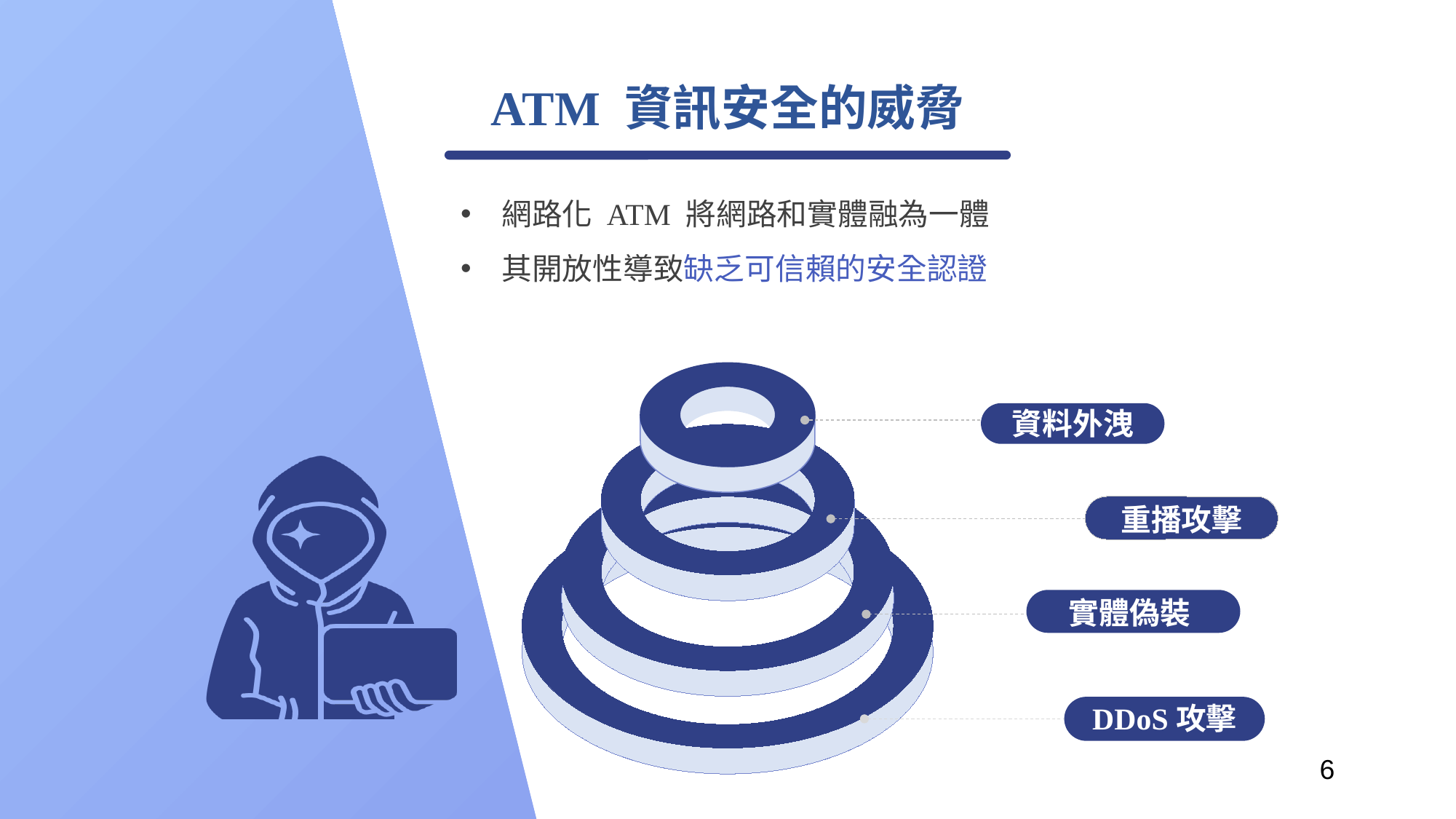

ATM 資訊安全的威脅

網路化 ATM 將網路和實體融為一體
其開放性導致缺乏可信賴的安全認證

資料外洩

重播攻擊

實體偽裝

DDoS攻擊

6